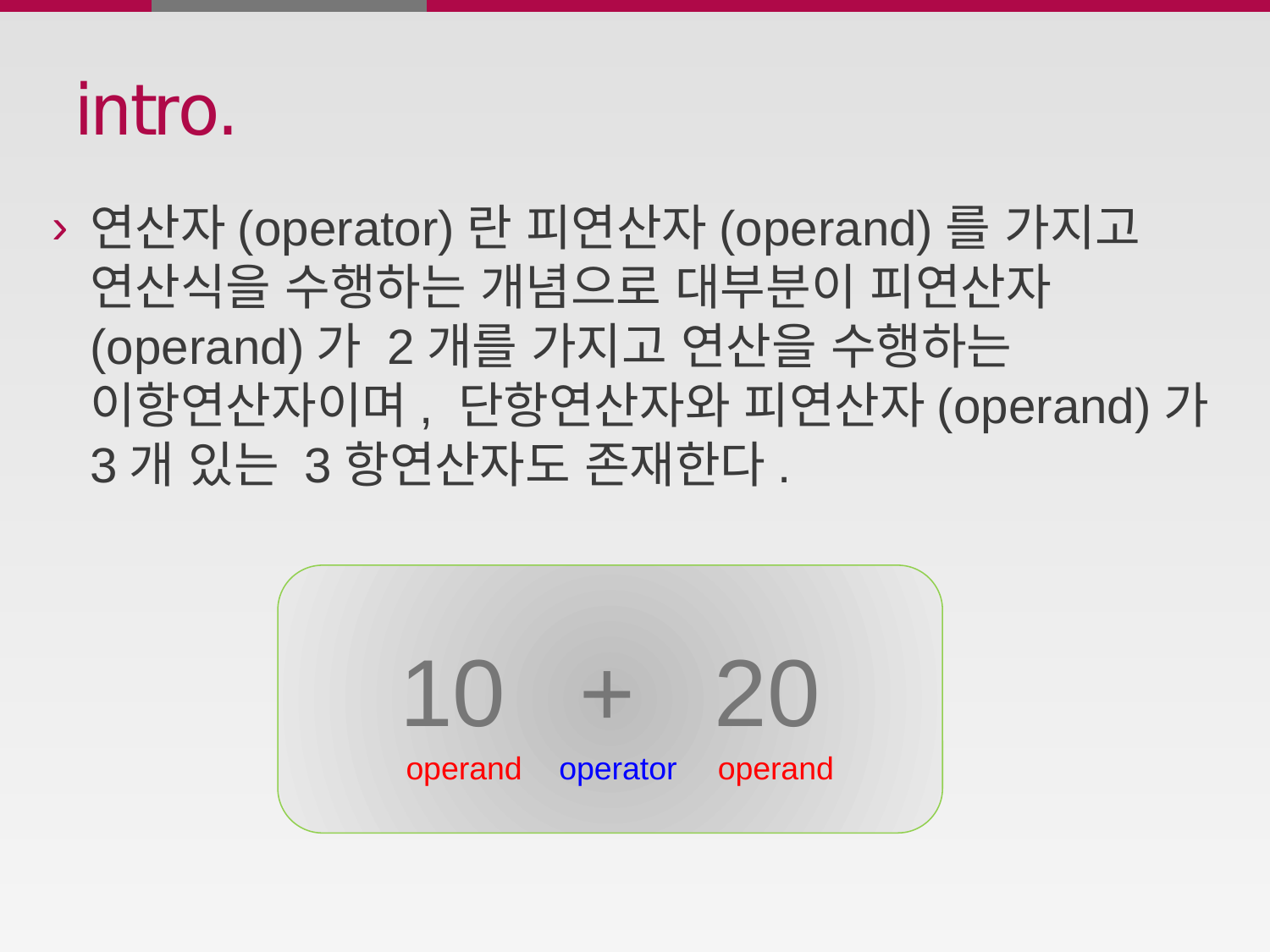

# intro.
연산자(operator)란 피연산자(operand)를 가지고 연산식을 수행하는 개념으로 대부분이 피연산자(operand)가 2개를 가지고 연산을 수행하는 이항연산자이며, 단항연산자와 피연산자(operand)가 3개 있는 3항연산자도 존재한다.
  +   20

operand
operator
operand